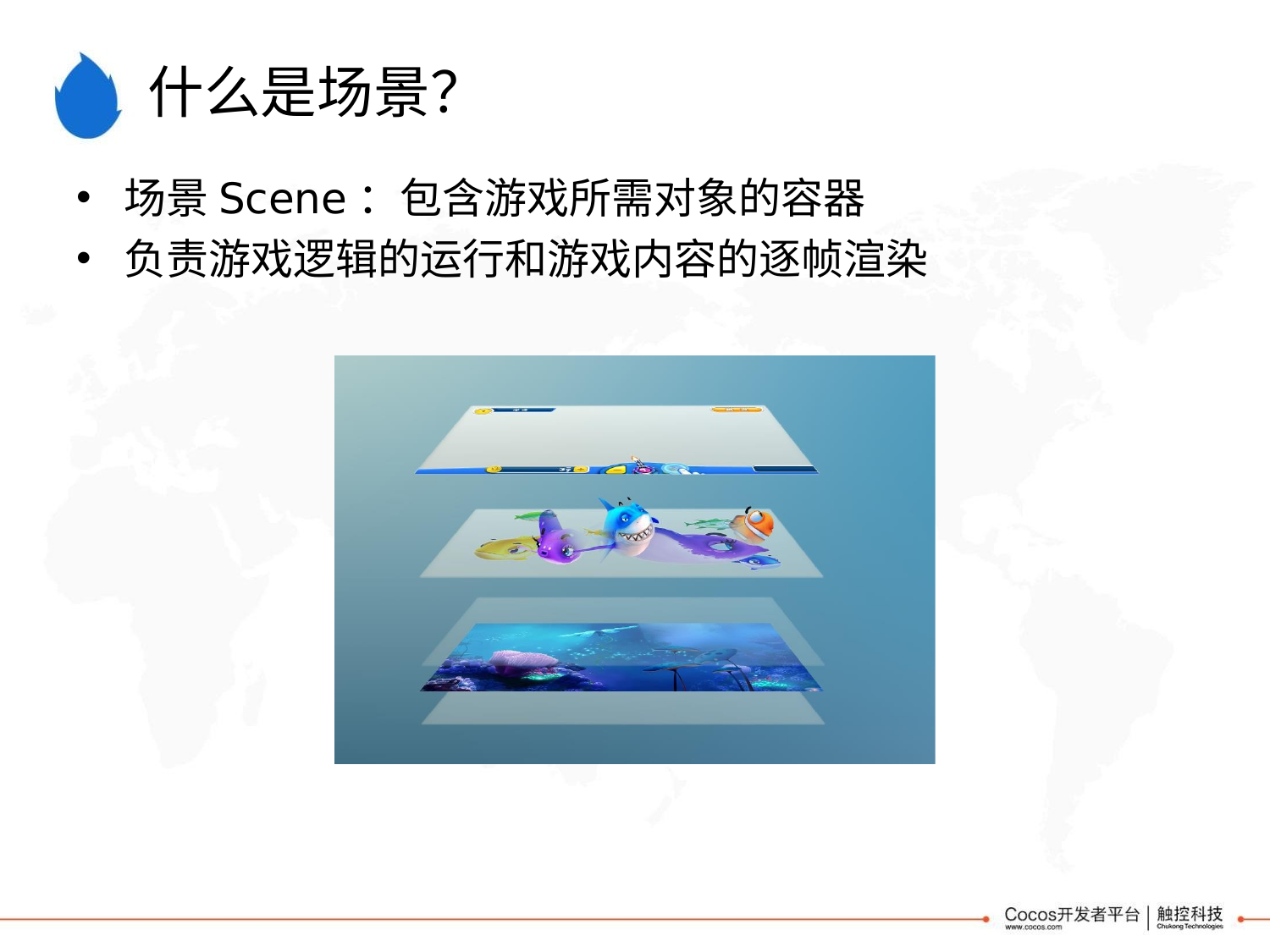

# 什么是场景？
场景Scene：包含游戏所需对象的容器
负责游戏逻辑的运行和游戏内容的逐帧渲染